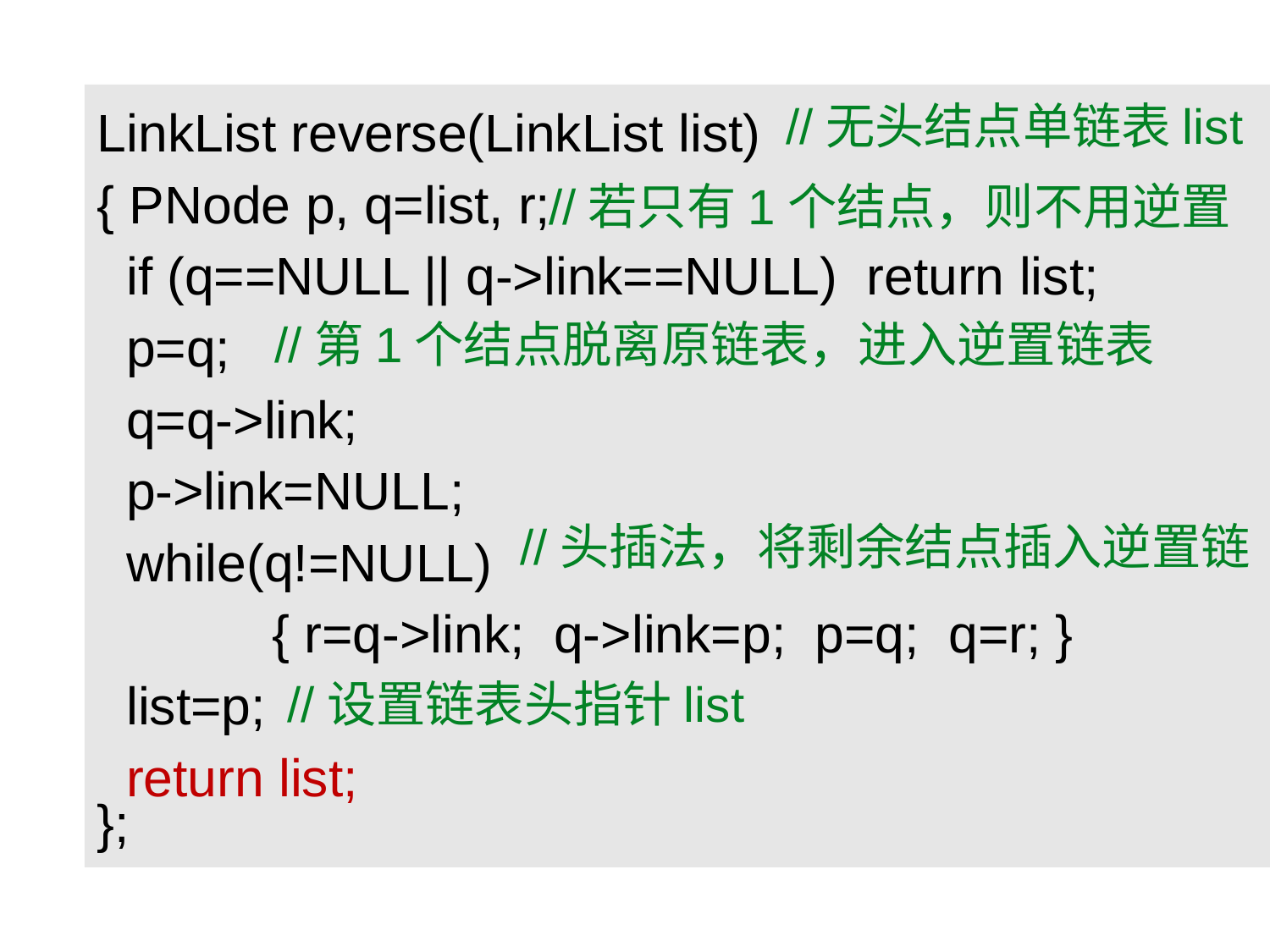

LinkList reverse(LinkList list)
{ PNode p, q=list, r;
  if (q==NULL || q->link==NULL)  return list;
  p=q;
  q=q->link;
  p->link=NULL;
  while(q!=NULL)
            { r=q->link;  q->link=p;  p=q;  q=r; }
  list=p;
  return list;
};
//无头结点单链表list
//若只有1个结点，则不用逆置
//第1个结点脱离原链表，进入逆置链表
//头插法，将剩余结点插入逆置链
//设置链表头指针list